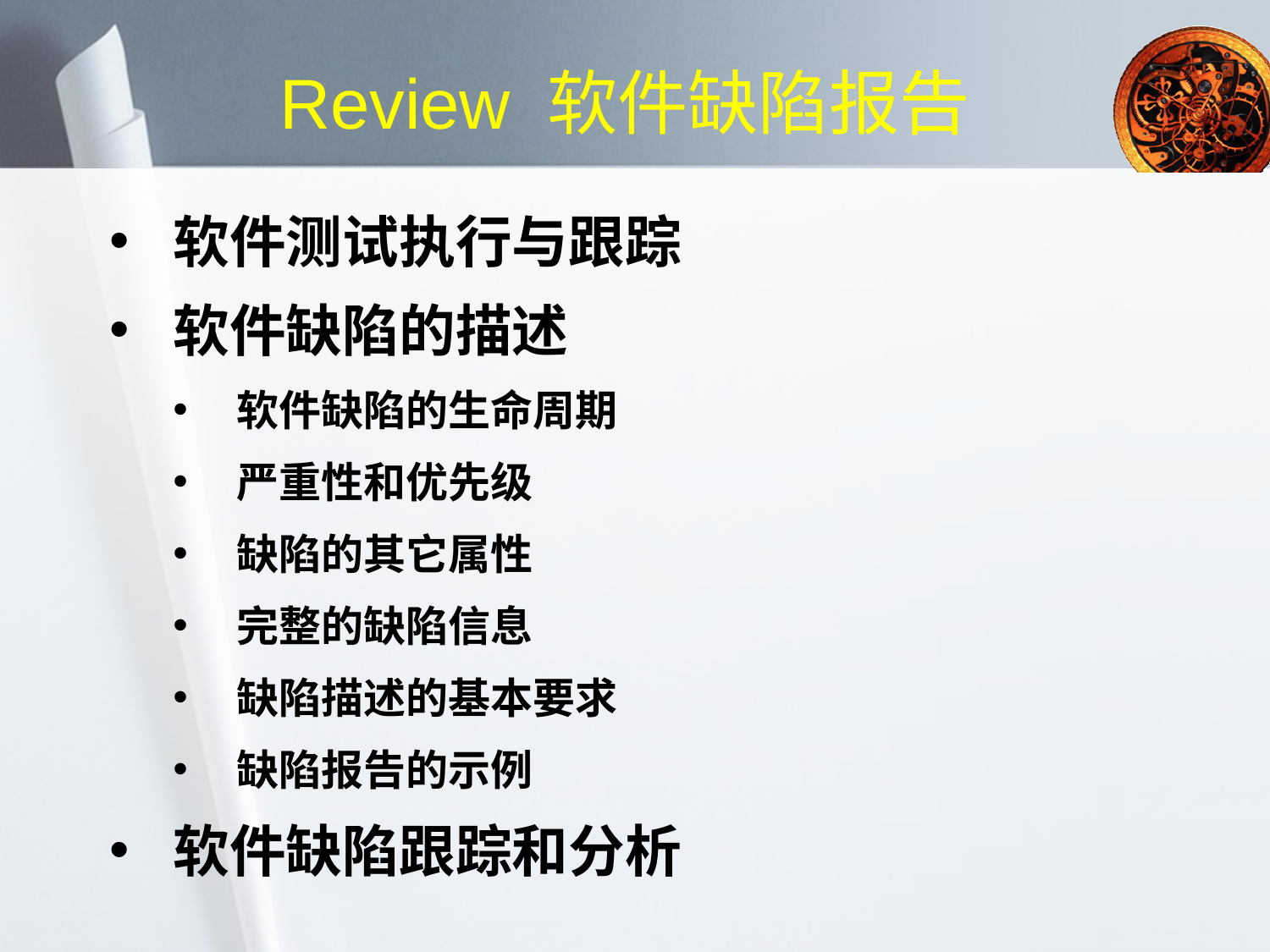

# Review 软件缺陷报告
软件测试执行与跟踪
软件缺陷的描述
软件缺陷的生命周期
严重性和优先级
缺陷的其它属性
完整的缺陷信息
缺陷描述的基本要求
缺陷报告的示例
软件缺陷跟踪和分析